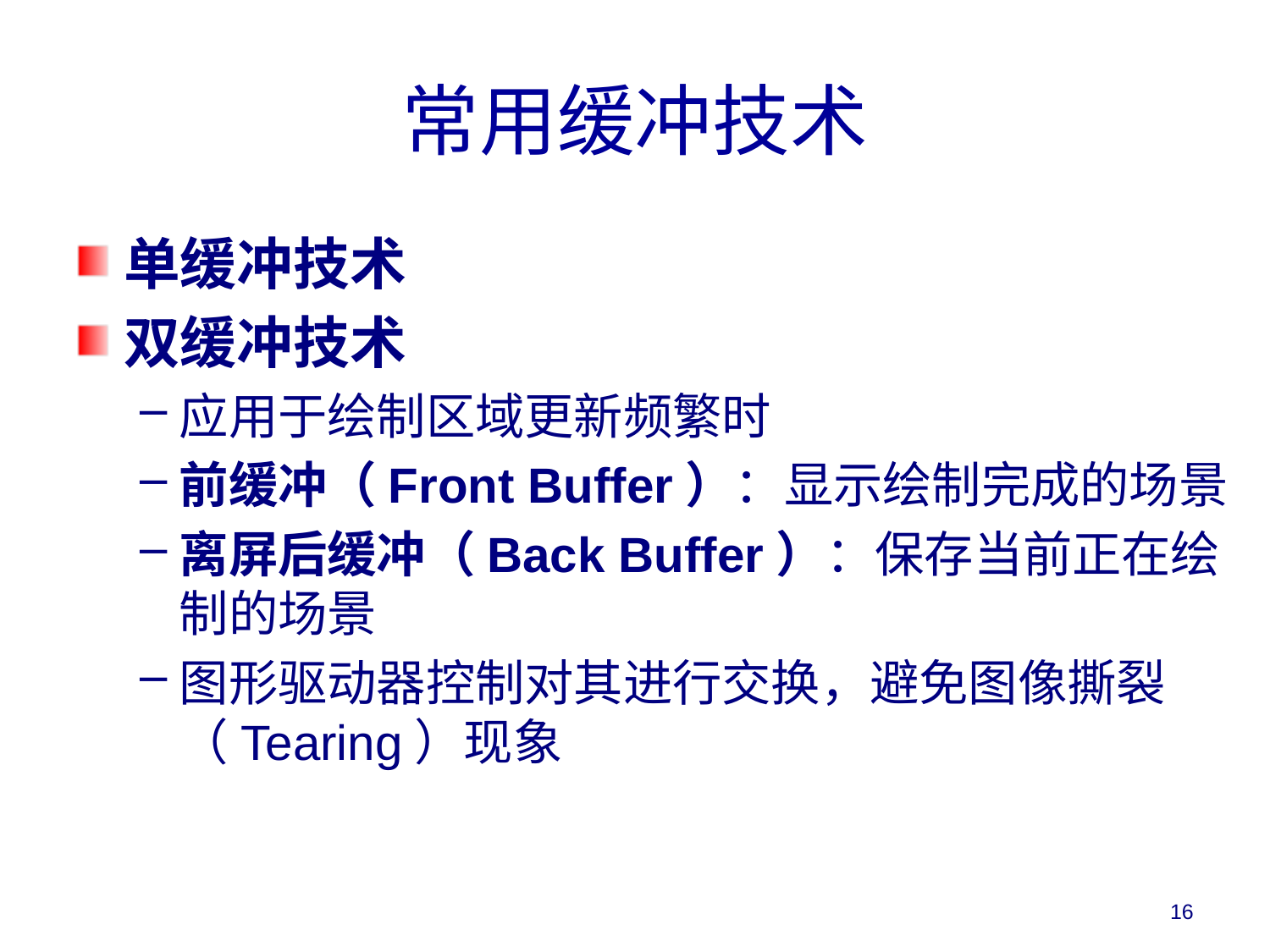

# 常用缓冲技术
单缓冲技术
双缓冲技术
应用于绘制区域更新频繁时
前缓冲（Front Buffer）：显示绘制完成的场景
离屏后缓冲（Back Buffer）：保存当前正在绘制的场景
图形驱动器控制对其进行交换，避免图像撕裂（Tearing）现象
16